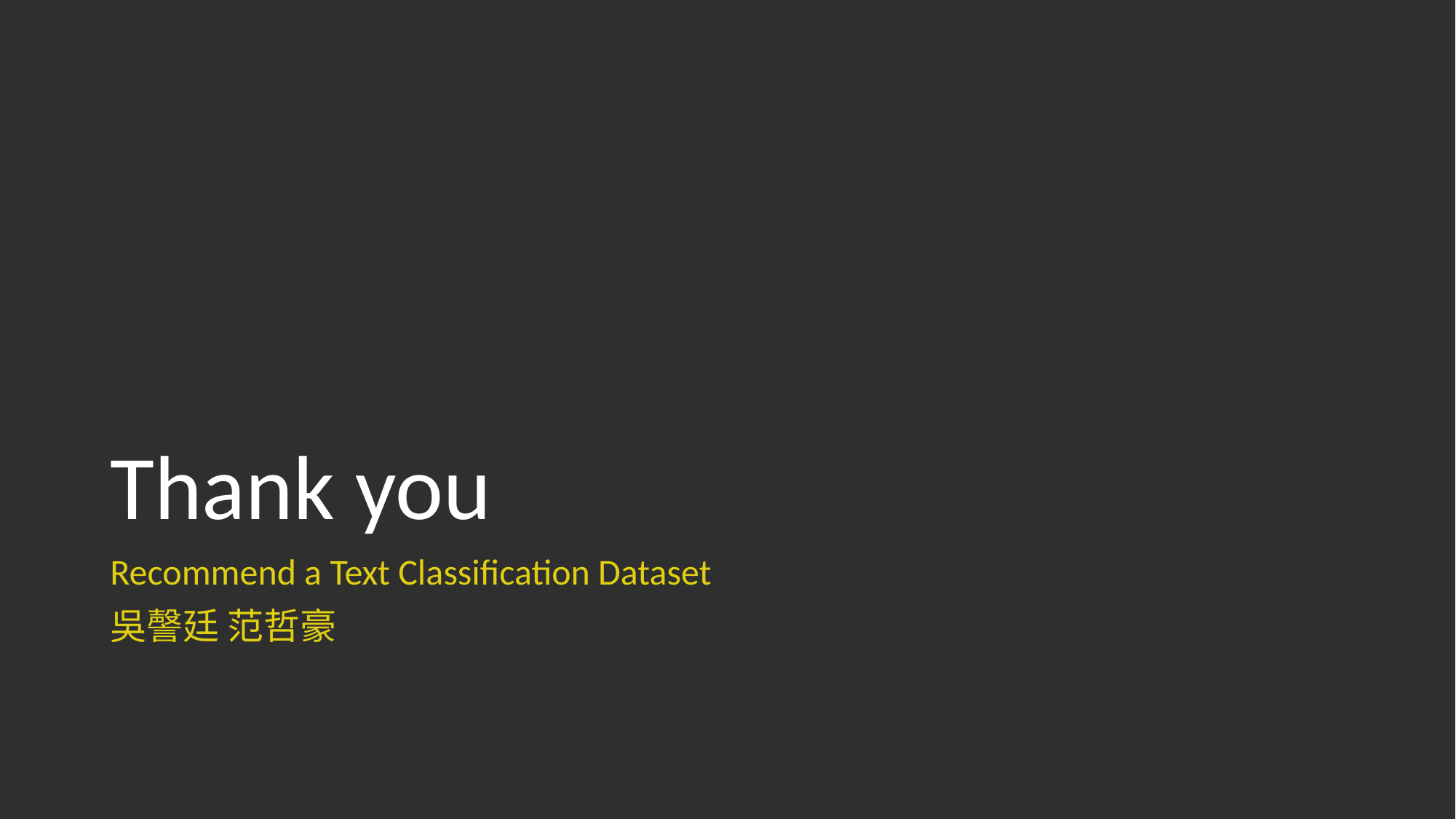

# Thank you
Recommend a Text Classification Dataset
吳謦廷 范哲豪